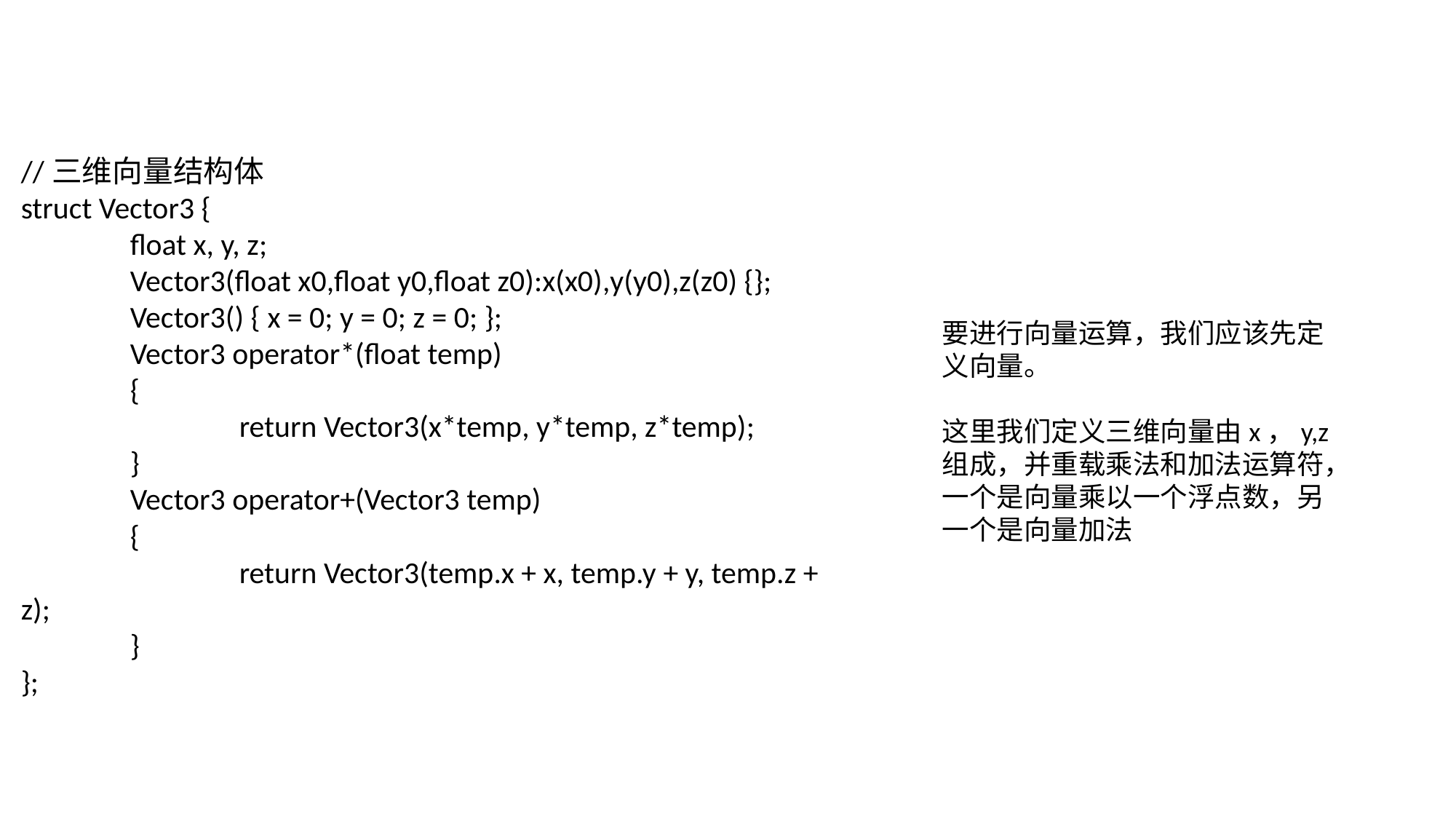

//三维向量结构体
struct Vector3 {
	float x, y, z;
	Vector3(float x0,float y0,float z0):x(x0),y(y0),z(z0) {};
	Vector3() { x = 0; y = 0; z = 0; };
	Vector3 operator*(float temp)
	{
		return Vector3(x*temp, y*temp, z*temp);
	}
	Vector3 operator+(Vector3 temp)
	{
		return Vector3(temp.x + x, temp.y + y, temp.z + z);
	}
};
要进行向量运算，我们应该先定义向量。

这里我们定义三维向量由x，y,z组成，并重载乘法和加法运算符，一个是向量乘以一个浮点数，另一个是向量加法